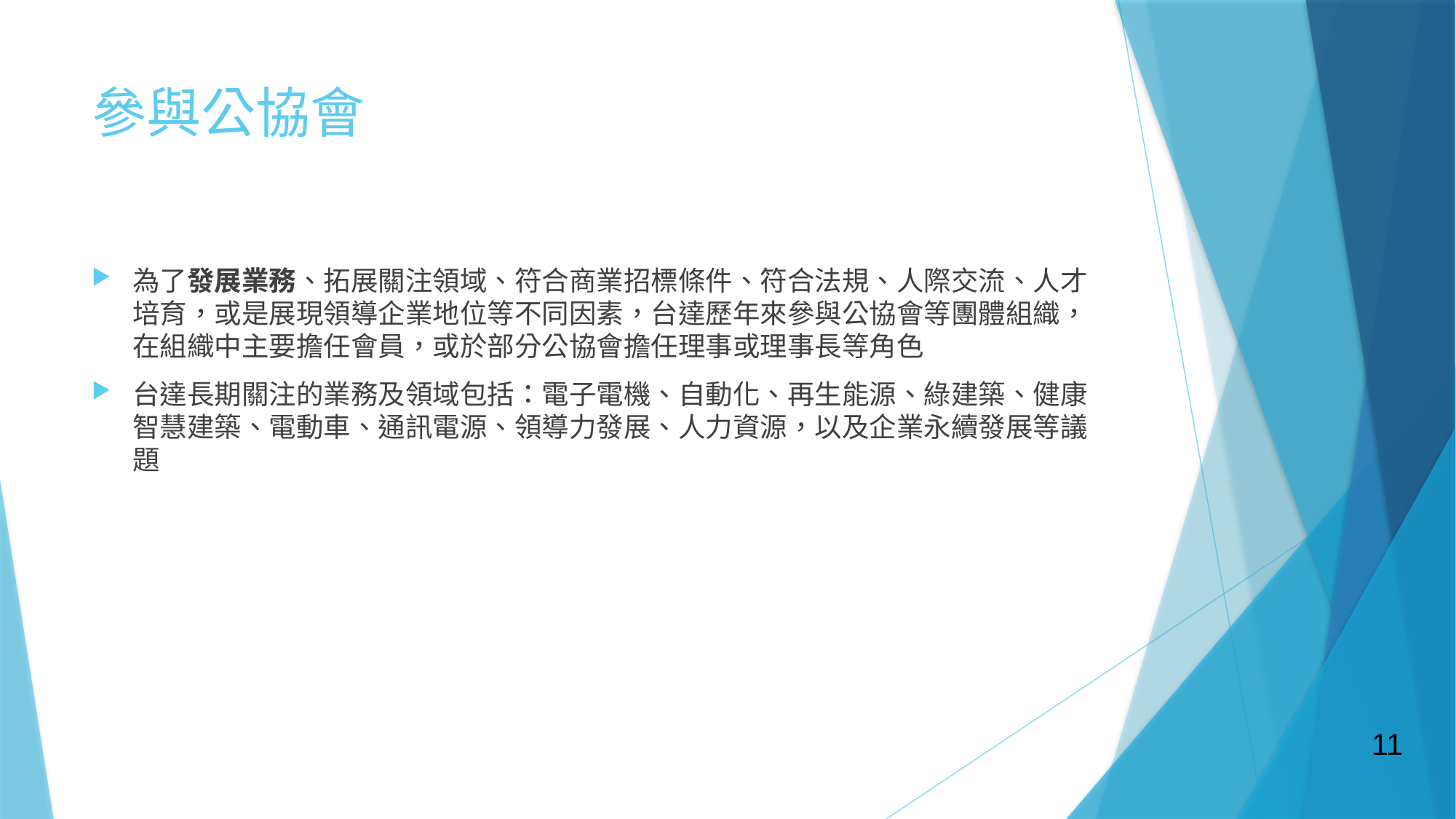

# 參與公協會
為了發展業務、拓展關注領域、符合商業招標條件、符合法規、人際交流、人才培育，或是展現領導企業地位等不同因素，台達歷年來參與公協會等團體組織，在組織中主要擔任會員，或於部分公協會擔任理事或理事長等角色
台達長期關注的業務及領域包括：電子電機、自動化、再生能源、綠建築、健康智慧建築、電動車、通訊電源、領導力發展、人力資源，以及企業永續發展等議題
11